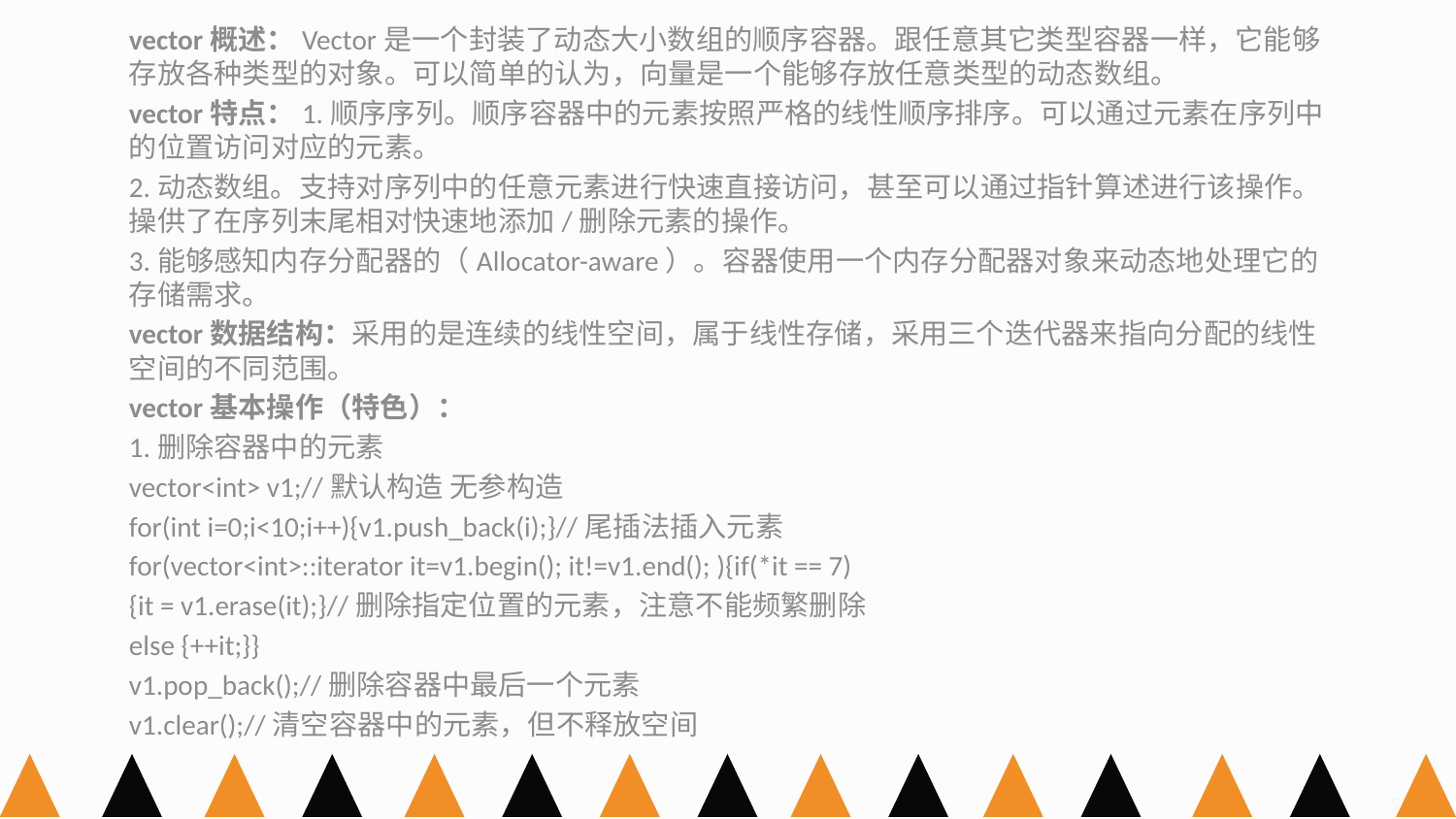

vector概述：Vector是一个封装了动态大小数组的顺序容器。跟任意其它类型容器一样，它能够存放各种类型的对象。可以简单的认为，向量是一个能够存放任意类型的动态数组。
vector特点：1.顺序序列。顺序容器中的元素按照严格的线性顺序排序。可以通过元素在序列中的位置访问对应的元素。
2.动态数组。支持对序列中的任意元素进行快速直接访问，甚至可以通过指针算述进行该操作。操供了在序列末尾相对快速地添加/删除元素的操作。
3.能够感知内存分配器的（Allocator-aware）。容器使用一个内存分配器对象来动态地处理它的存储需求。
vector数据结构：采用的是连续的线性空间，属于线性存储，采用三个迭代器来指向分配的线性空间的不同范围。
vector基本操作（特色）：
1.删除容器中的元素
vector<int> v1;//默认构造 无参构造
for(int i=0;i<10;i++){v1.push_back(i);}//尾插法插入元素
for(vector<int>::iterator it=v1.begin(); it!=v1.end(); ){if(*it == 7)
{it = v1.erase(it);}//删除指定位置的元素，注意不能频繁删除
else {++it;}}
v1.pop_back();//删除容器中最后一个元素
v1.clear();//清空容器中的元素，但不释放空间